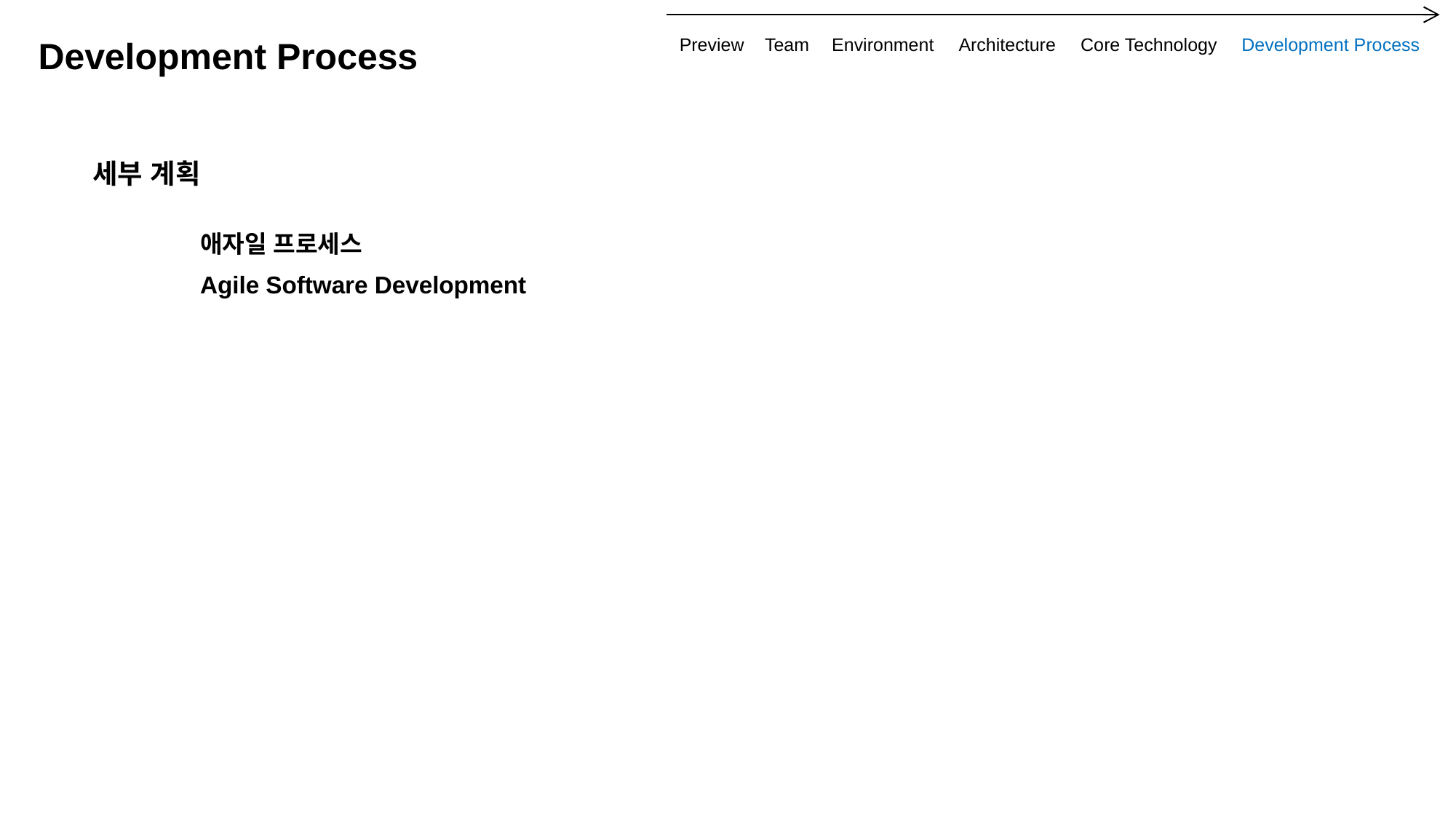

Development Process
Architecture
Development Process
Preview
Team
Environment
Core Technology
세부 계획
애자일 프로세스
Agile Software Development